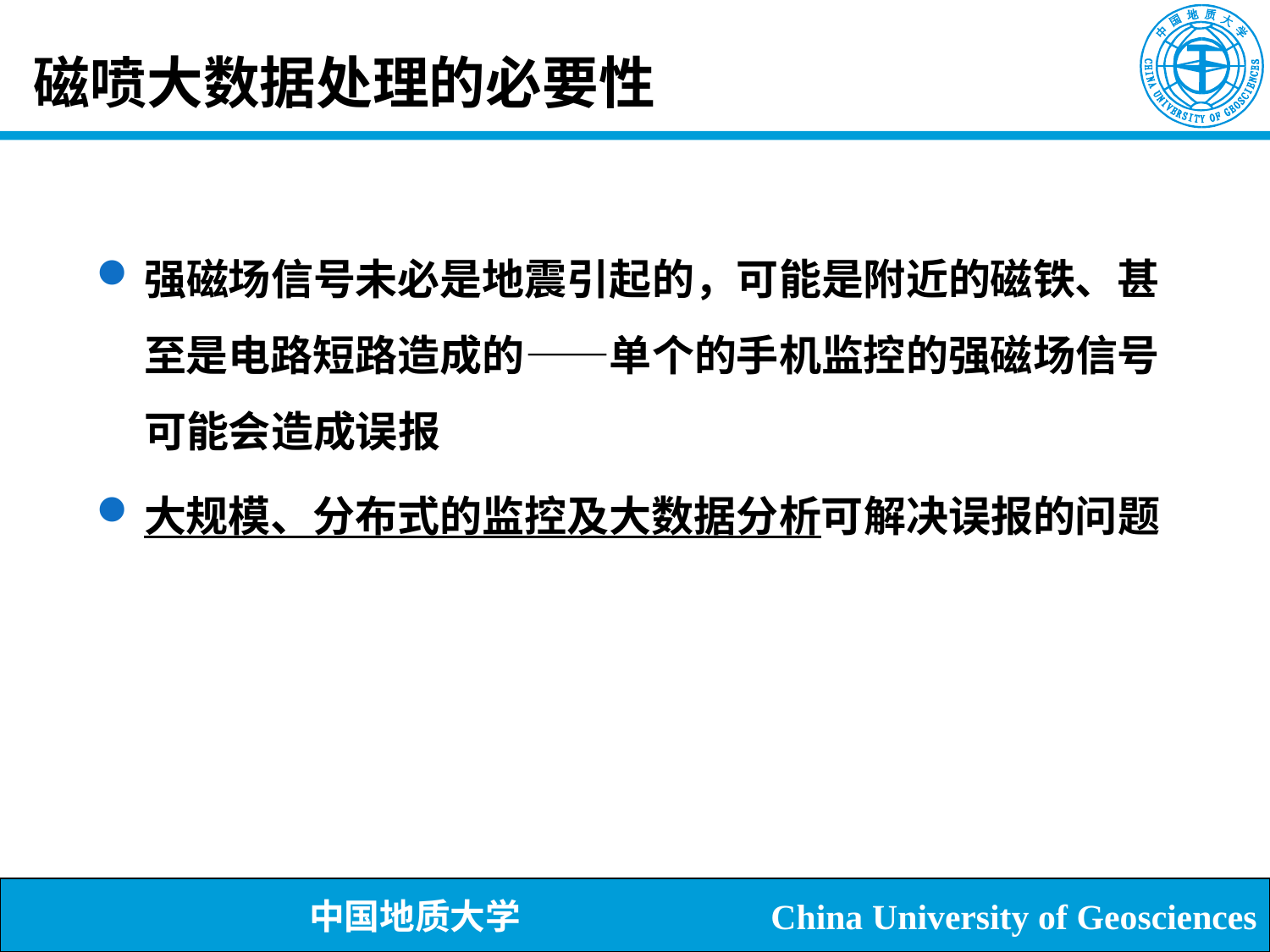

# 磁喷大数据处理的必要性
强磁场信号未必是地震引起的，可能是附近的磁铁、甚至是电路短路造成的——单个的手机监控的强磁场信号可能会造成误报
大规模、分布式的监控及大数据分析可解决误报的问题